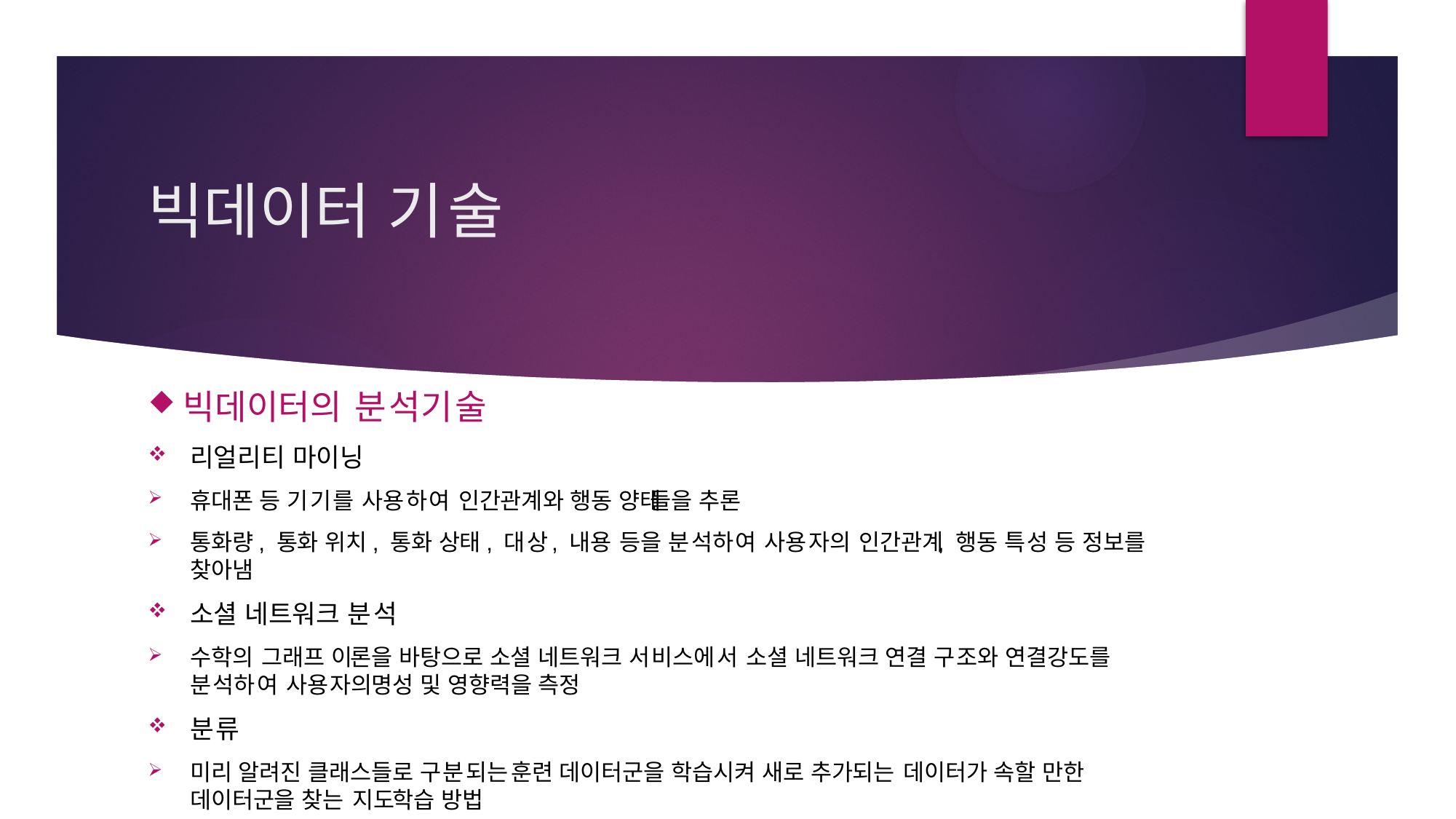

# 빅데이터 기술
빅데이터의 분석기술
리얼리티 마이닝
휴대폰 등 기기를 사용하여 인간관계와 행동 양태들을 추론
통화량, 통화 위치, 통화 상태, 대상, 내용 등을 분석하여 사용자의 인간관계, 행동 특성 등 정보를 찾아냄
소셜 네트워크 분석
수학의 그래프 이론을 바탕으로 소셜 네트워크 서비스에서 소셜 네트워크 연결 구조와 연결 강도를 분석하여 사용자의 명성 및 영향력을 측정
분류
미리 알려진 클래스들로 구분되는 훈련 데이터군을 학습시켜 새로 추가되는 데이터가 속할 만한 데이터군을 찾는 지도학습 방법